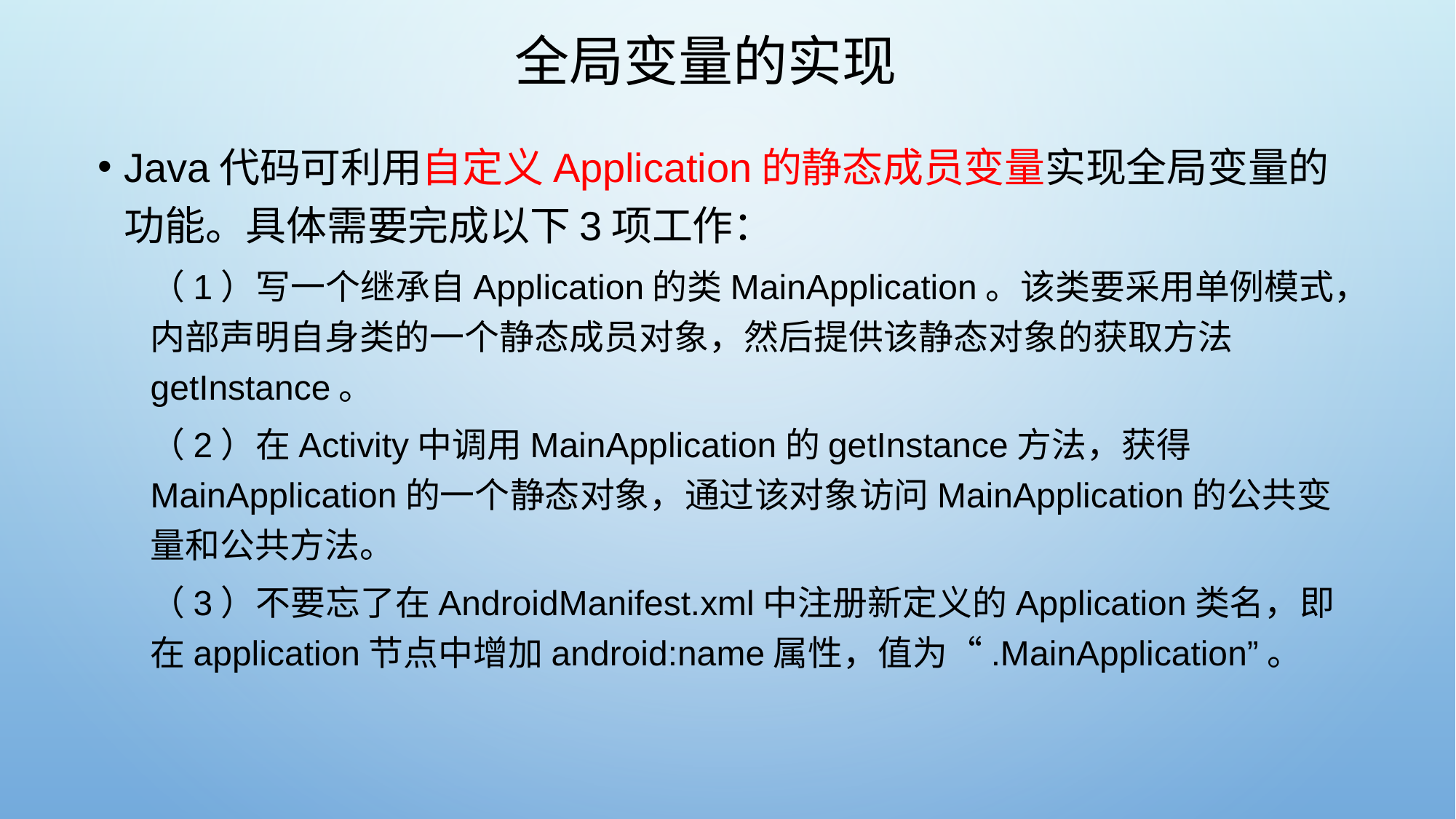

# 全局变量的实现
Java代码可利用自定义Application的静态成员变量实现全局变量的功能。具体需要完成以下3项工作：
（1）写一个继承自Application的类MainApplication。该类要采用单例模式，内部声明自身类的一个静态成员对象，然后提供该静态对象的获取方法getInstance。
（2）在Activity中调用MainApplication的getInstance方法，获得MainApplication的一个静态对象，通过该对象访问MainApplication的公共变量和公共方法。
（3）不要忘了在AndroidManifest.xml中注册新定义的Application类名，即在application节点中增加android:name属性，值为“.MainApplication”。